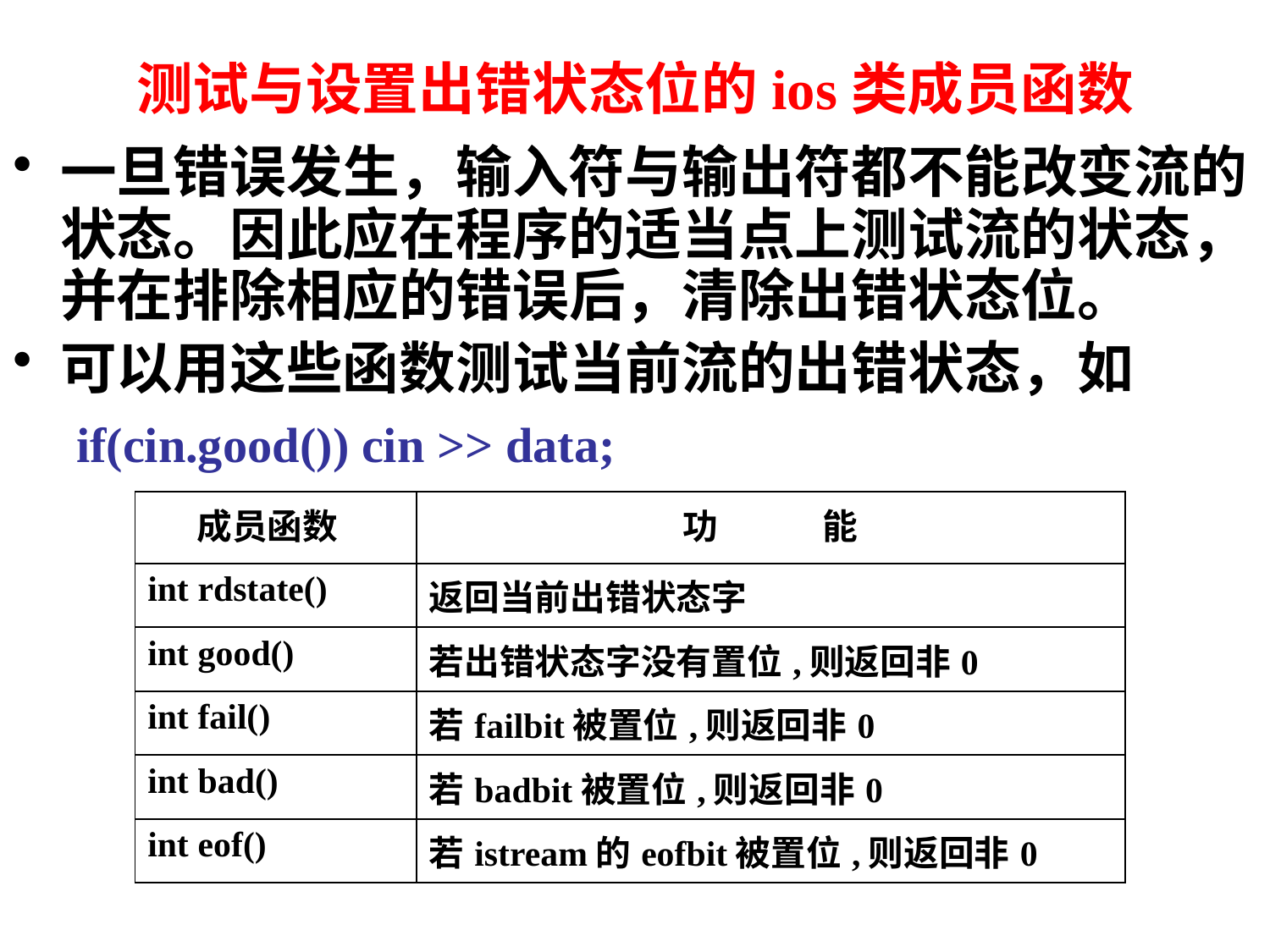

# 测试与设置出错状态位的ios类成员函数
一旦错误发生，输入符与输出符都不能改变流的状态。因此应在程序的适当点上测试流的状态，并在排除相应的错误后，清除出错状态位。
可以用这些函数测试当前流的出错状态，如
if(cin.good()) cin >> data;

| 成员函数 | 功 能 |
| --- | --- |
| int rdstate() | 返回当前出错状态字 |
| int good() | 若出错状态字没有置位,则返回非0 |
| int fail() | 若failbit被置位,则返回非0 |
| int bad() | 若badbit被置位,则返回非0 |
| int eof() | 若istream的eofbit被置位,则返回非0 |